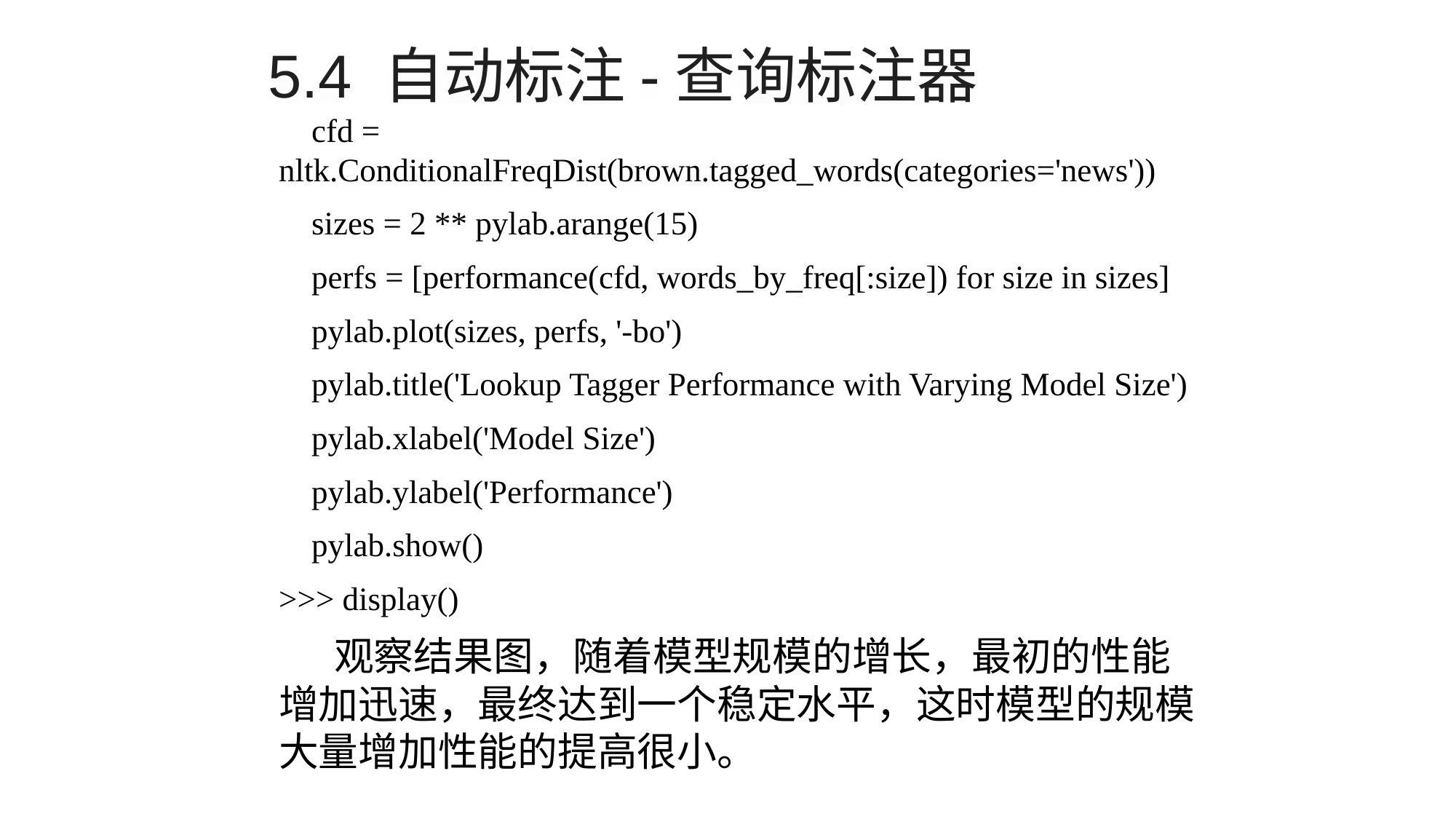

# 5.4 自动标注-查询标注器
    cfd = nltk.ConditionalFreqDist(brown.tagged_words(categories='news'))
    sizes = 2 ** pylab.arange(15)
    perfs = [performance(cfd, words_by_freq[:size]) for size in sizes]
    pylab.plot(sizes, perfs, '-bo')
    pylab.title('Lookup Tagger Performance with Varying Model Size')
    pylab.xlabel('Model Size')
    pylab.ylabel('Performance')
    pylab.show()
>>> display()
观察结果图，随着模型规模的增长，最初的性能增加迅速，最终达到一个稳定水平，这时模型的规模大量增加性能的提高很小。